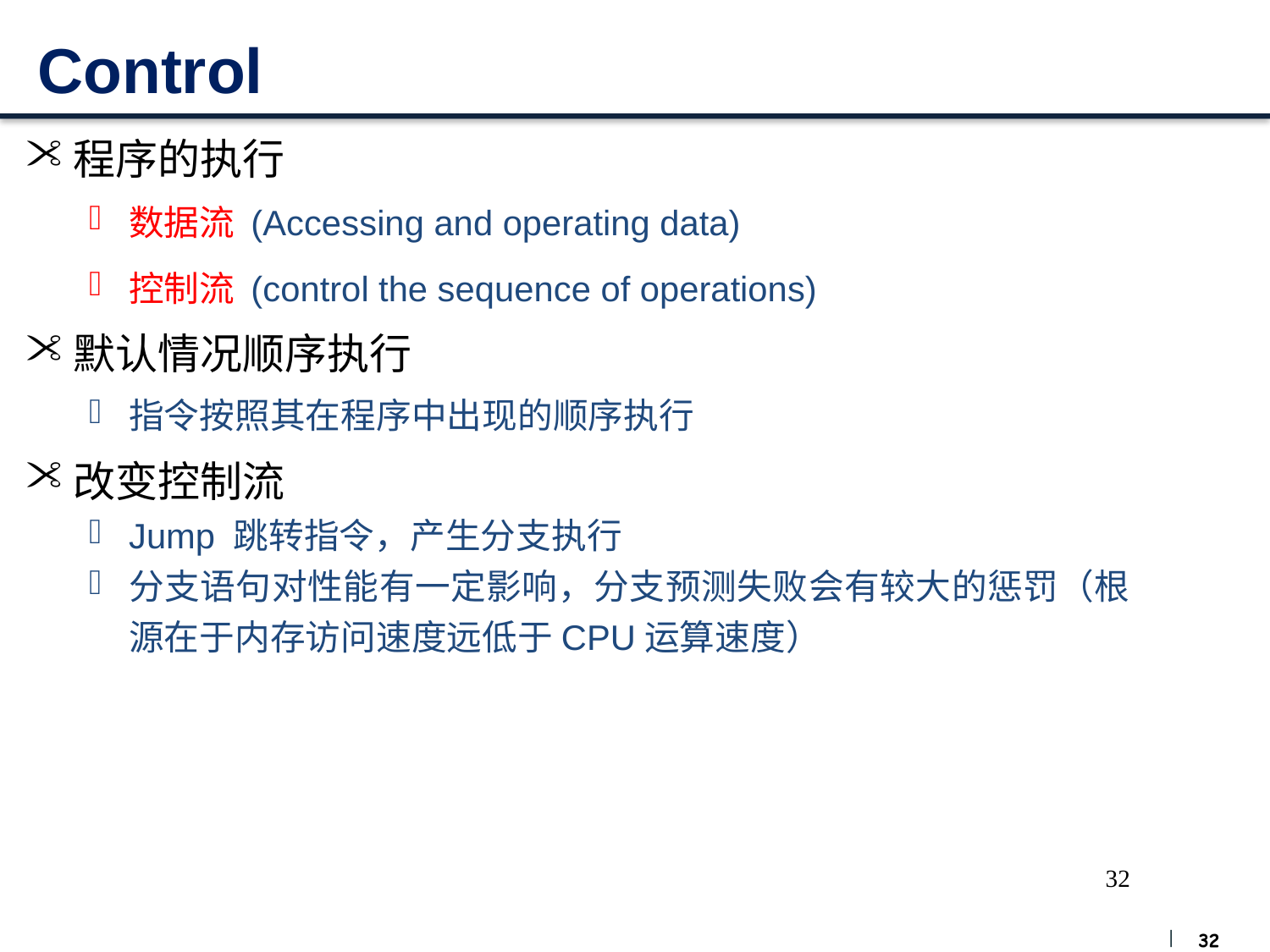

# Control
程序的执行
数据流 (Accessing and operating data)
控制流 (control the sequence of operations)
默认情况顺序执行
指令按照其在程序中出现的顺序执行
改变控制流
Jump 跳转指令，产生分支执行
分支语句对性能有一定影响，分支预测失败会有较大的惩罚（根源在于内存访问速度远低于CPU运算速度）

32